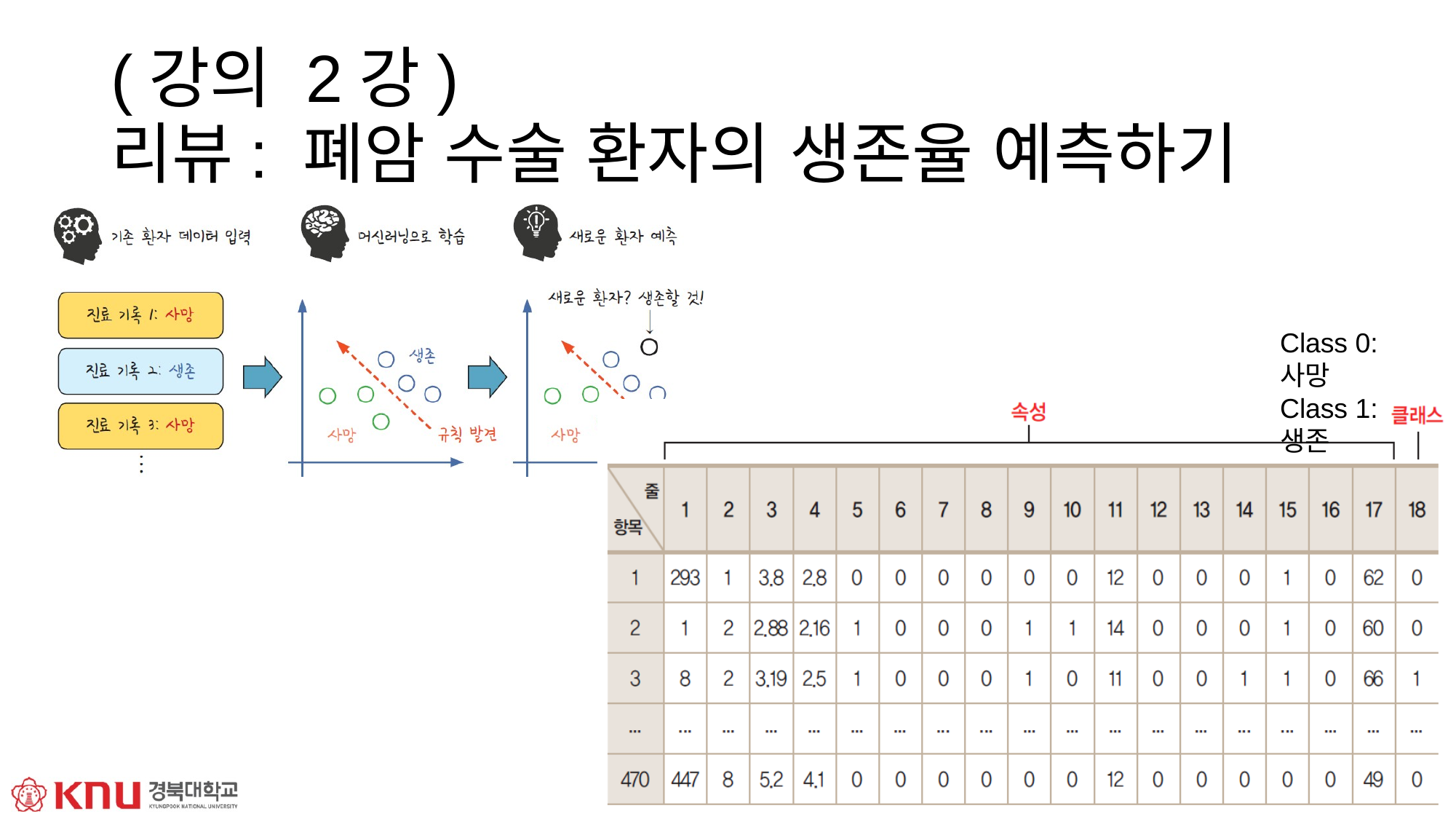

# (강의 2강)
리뷰: 폐암 수술 환자의 생존율 예측하기

Class 0: 사망
Class 1: 생존
기계학습개론 2020-2	5